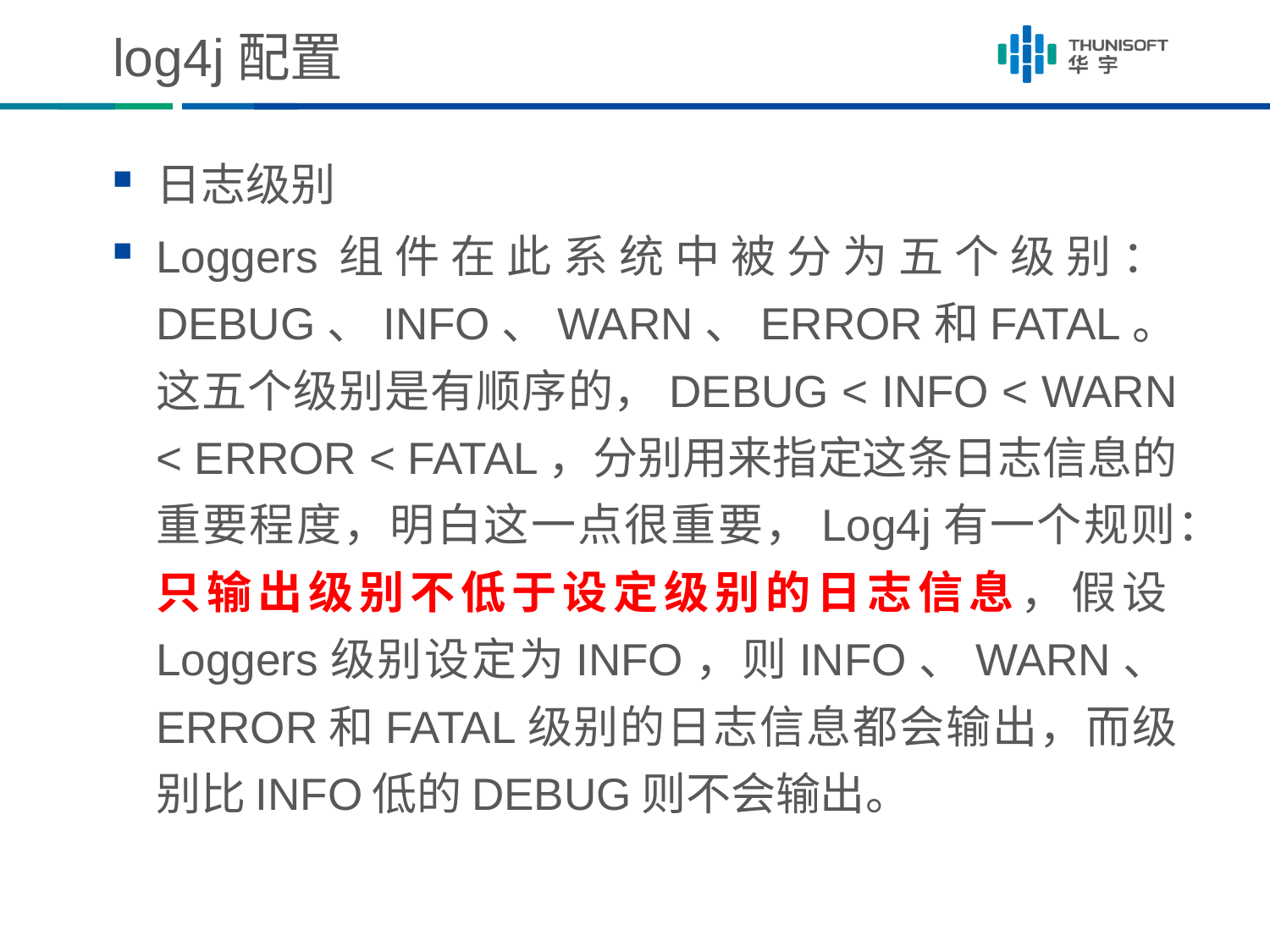

# log4j配置
日志级别
Loggers组件在此系统中被分为五个级别：DEBUG、INFO、WARN、ERROR和FATAL。这五个级别是有顺序的，DEBUG < INFO < WARN < ERROR < FATAL，分别用来指定这条日志信息的重要程度，明白这一点很重要，Log4j有一个规则：只输出级别不低于设定级别的日志信息，假设Loggers级别设定为INFO，则INFO、WARN、ERROR和FATAL级别的日志信息都会输出，而级别比INFO低的DEBUG则不会输出。

21